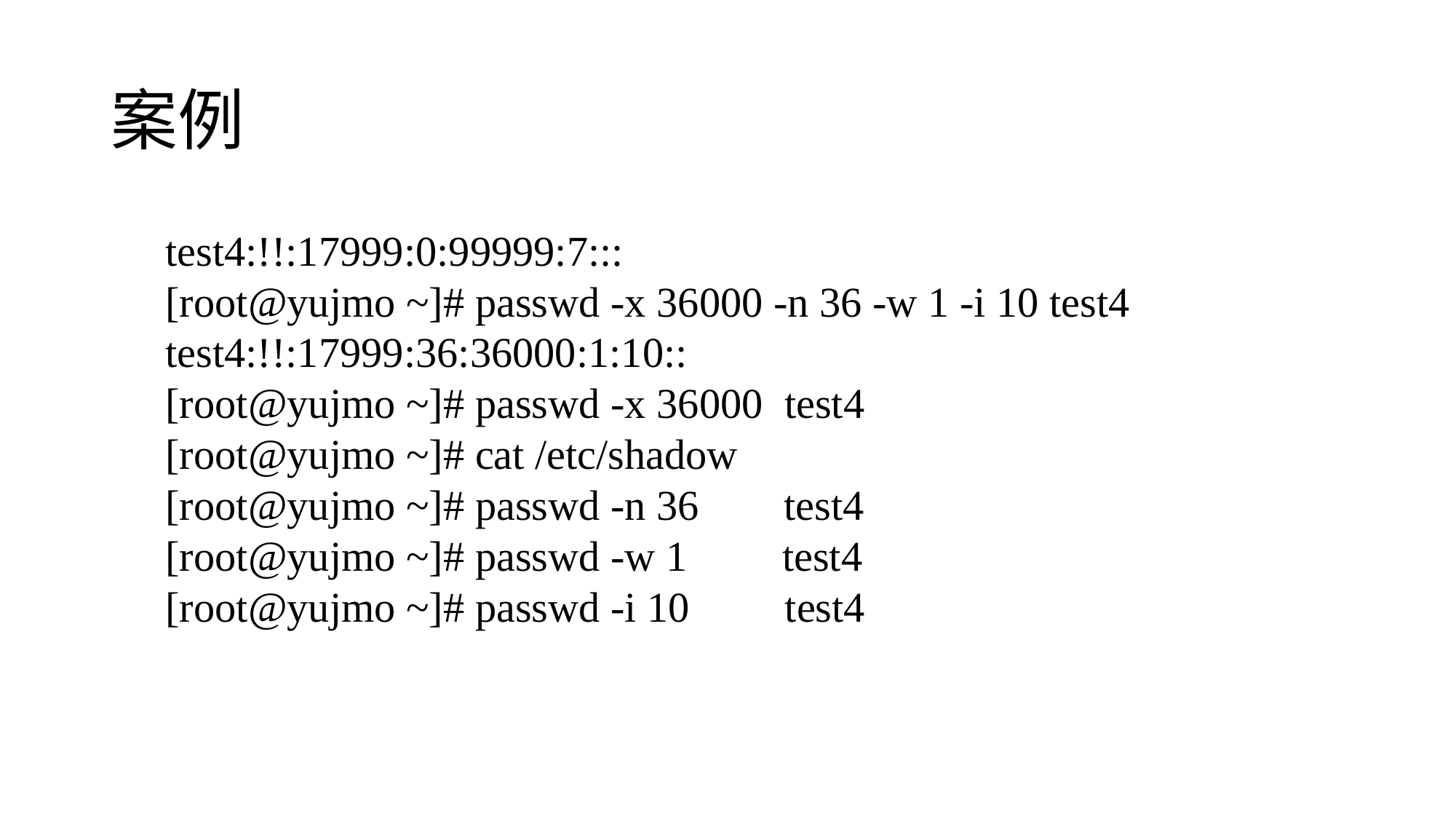

# 案例
test4:!!:17999:0:99999:7:::
[root@yujmo ~]# passwd -x 36000 -n 36 -w 1 -i 10 test4
test4:!!:17999:36:36000:1:10::
[root@yujmo ~]# passwd -x 36000  test4
[root@yujmo ~]# cat /etc/shadow
[root@yujmo ~]# passwd -n 36        test4
[root@yujmo ~]# passwd -w 1         test4
[root@yujmo ~]# passwd -i 10         test4